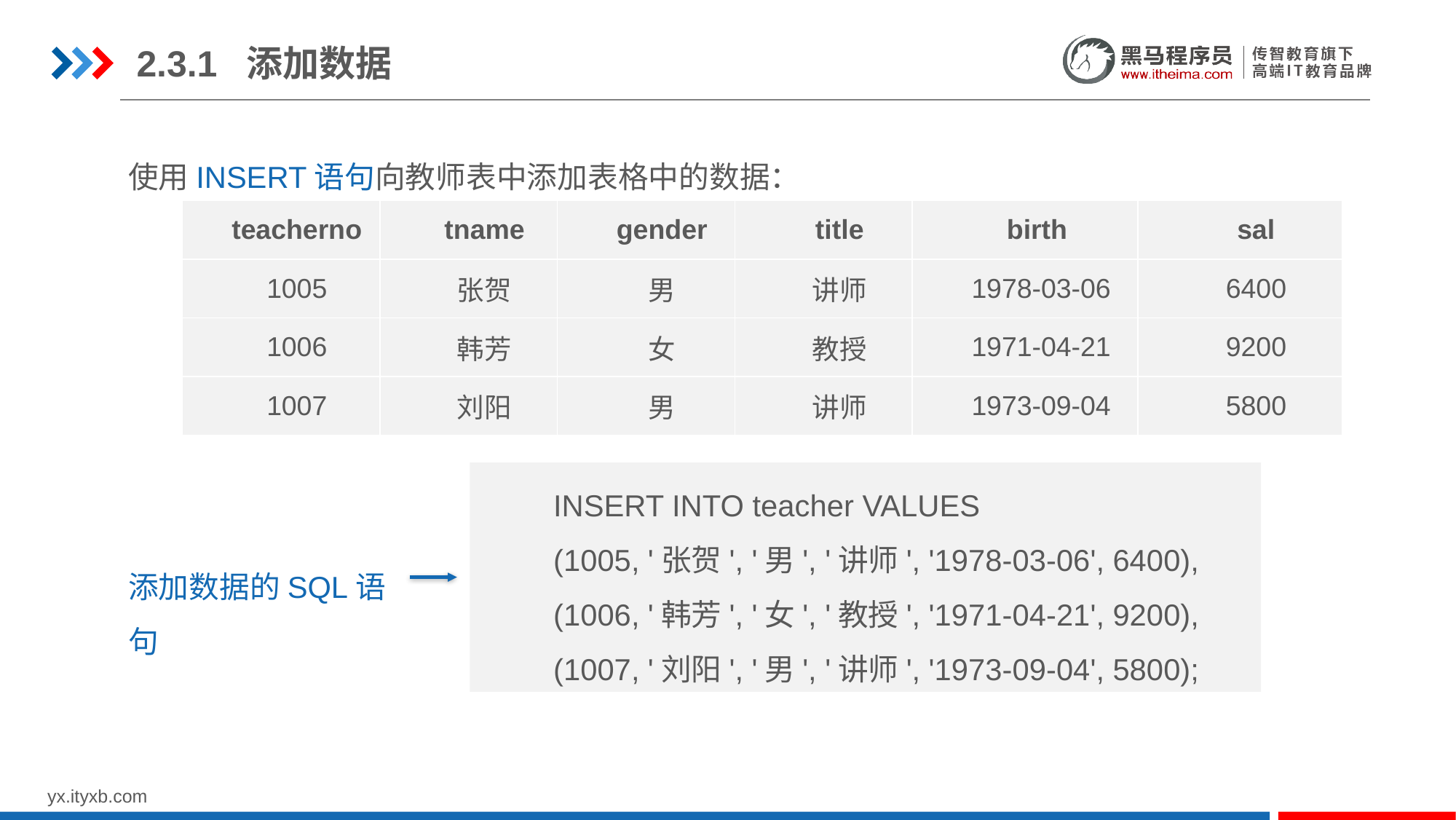

2.3.1  添加数据
使用INSERT语句向教师表中添加表格中的数据：
| teacherno | tname | gender | title | birth | sal |
| --- | --- | --- | --- | --- | --- |
| 1005 | 张贺 | 男 | 讲师 | 1978-03-06 | 6400 |
| 1006 | 韩芳 | 女 | 教授 | 1971-04-21 | 9200 |
| 1007 | 刘阳 | 男 | 讲师 | 1973-09-04 | 5800 |
INSERT INTO teacher VALUES
(1005, '张贺', '男', '讲师', '1978-03-06', 6400),
(1006, '韩芳', '女', '教授', '1971-04-21', 9200),
(1007, '刘阳', '男', '讲师', '1973-09-04', 5800);
添加数据的SQL语句